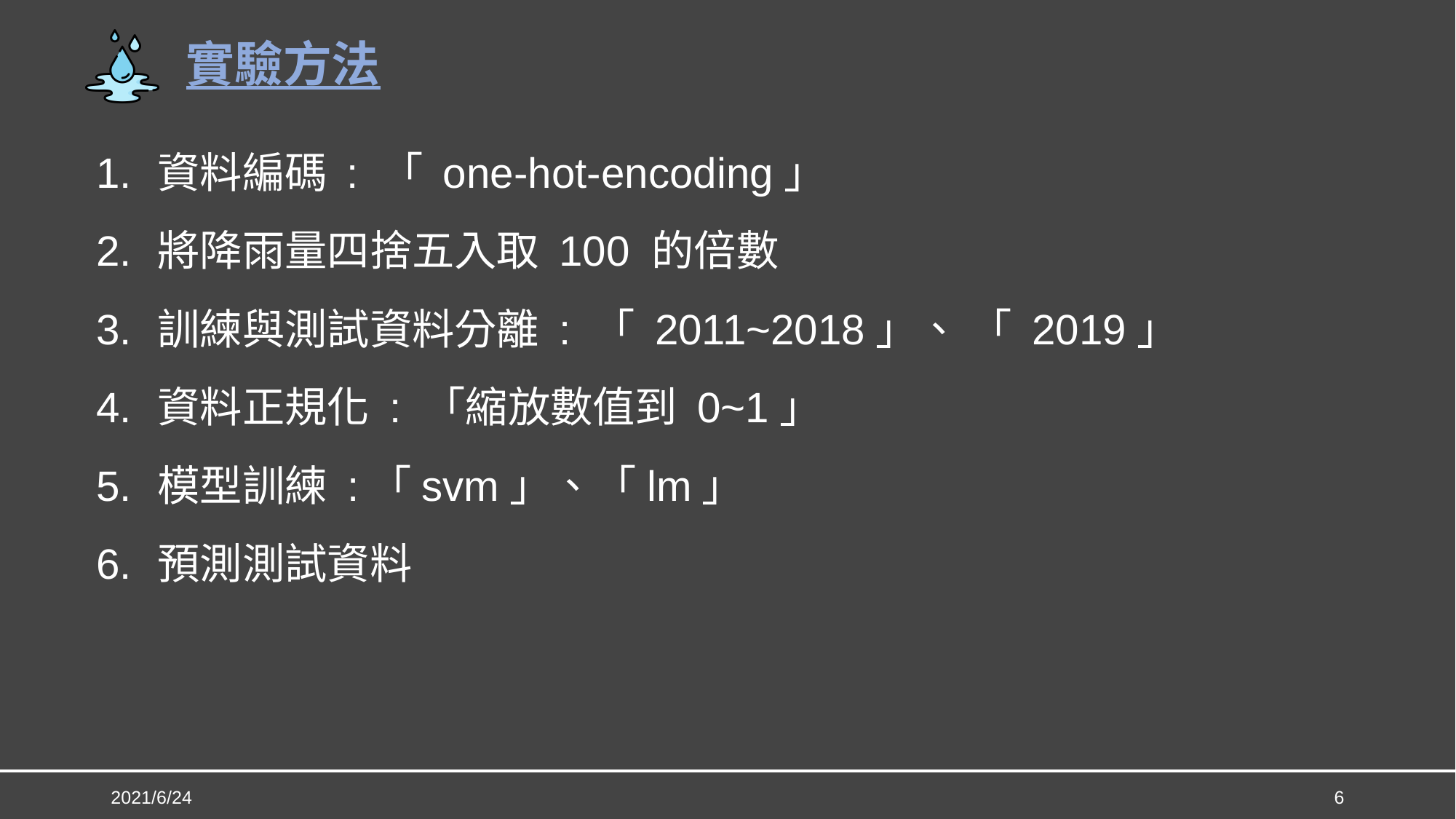

# 實驗方法
資料編碼 : 「 one-hot-encoding」
將降雨量四捨五入取 100 的倍數
訓練與測試資料分離 : 「 2011~2018」、 「 2019」
資料正規化 : 「縮放數值到 0~1」
模型訓練 :「svm」、「lm」
預測測試資料
2021/6/24

6